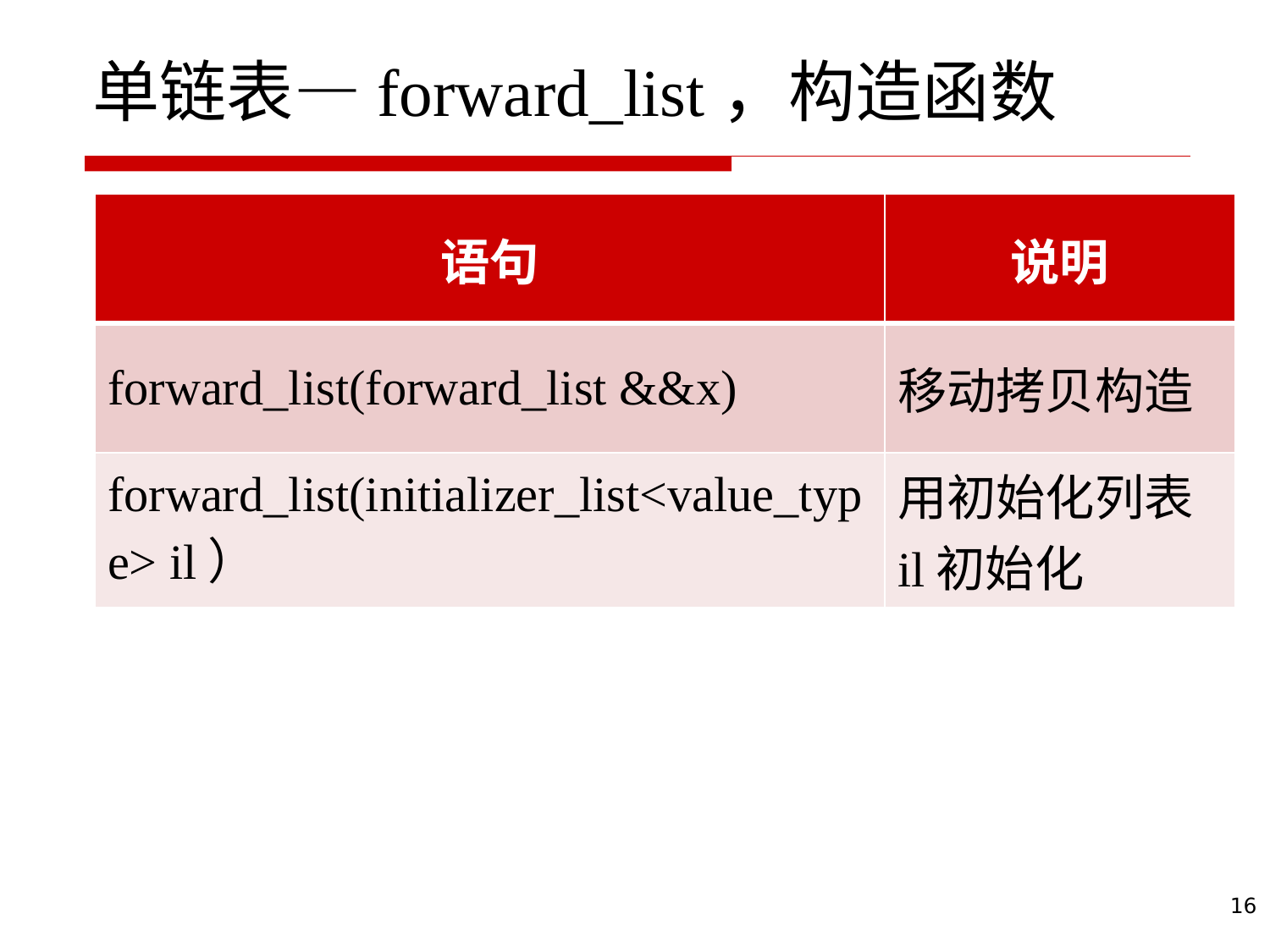

# 单链表—forward_list，构造函数

| 语句 | 说明 |
| --- | --- |
| forward\_list(forward\_list &&x) | 移动拷贝构造 |
| forward\_list(initializer\_list<value\_type> il） | 用初始化列表il初始化 |
16